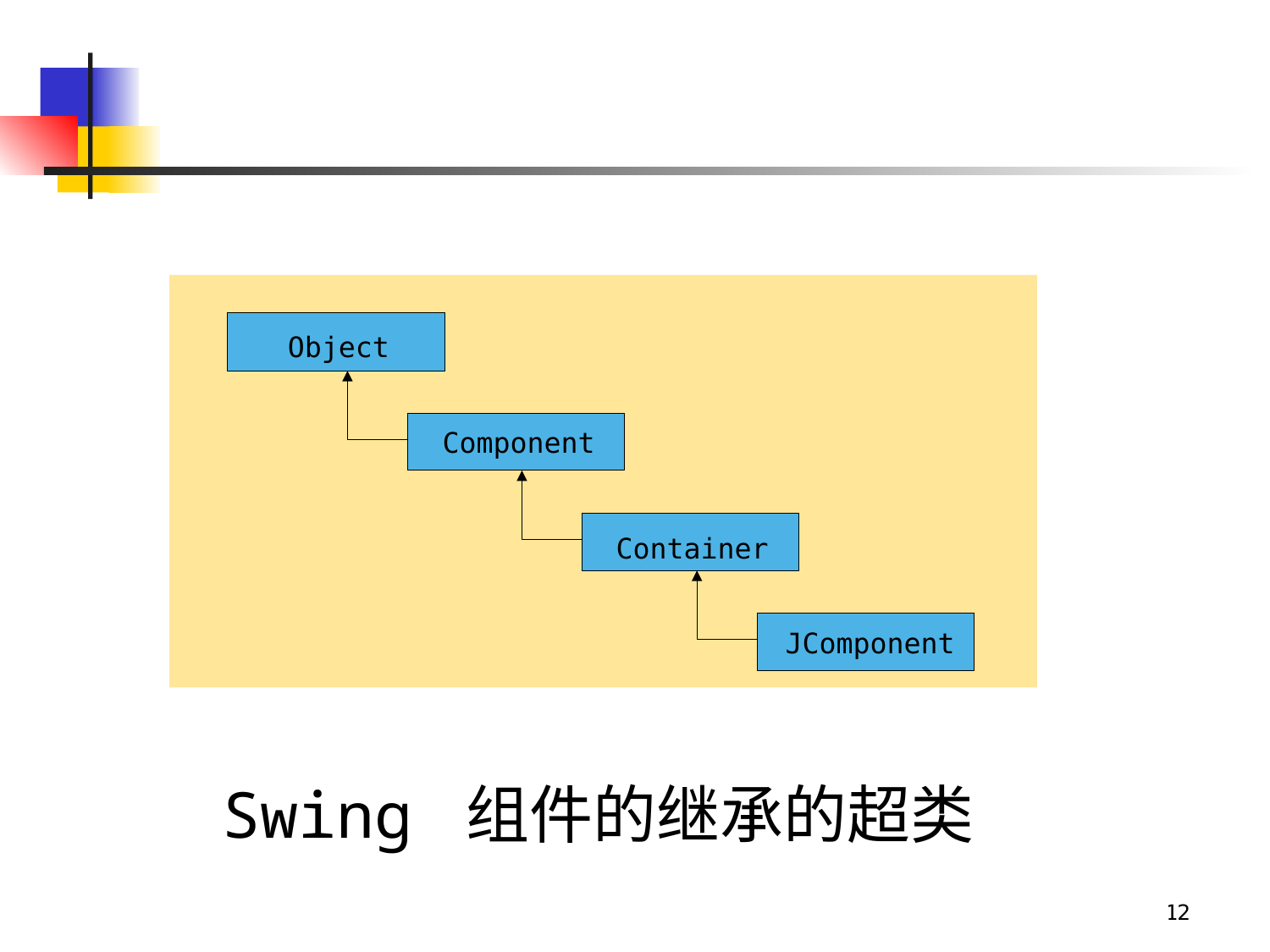

Object
Object

Component
Component

Container
Container

JComponent
JComponent
# Swing 组件的继承的超类